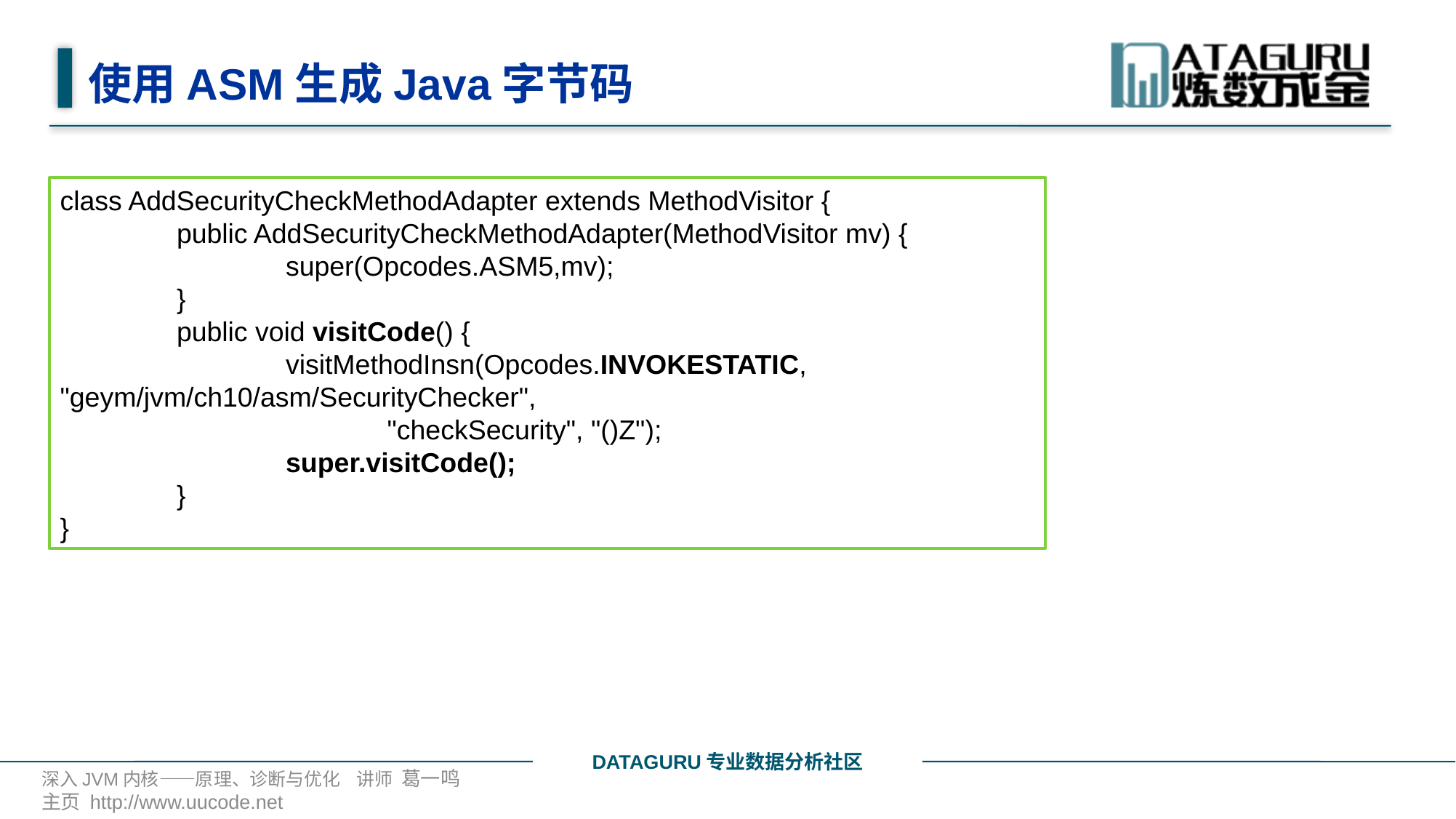

# 使用ASM生成Java字节码
class AddSecurityCheckMethodAdapter extends MethodVisitor {
	 public AddSecurityCheckMethodAdapter(MethodVisitor mv) {
		 super(Opcodes.ASM5,mv);
	 }
	 public void visitCode() {
		 visitMethodInsn(Opcodes.INVOKESTATIC, "geym/jvm/ch10/asm/SecurityChecker",
			"checkSecurity", "()Z");
		 super.visitCode();
	 }
}